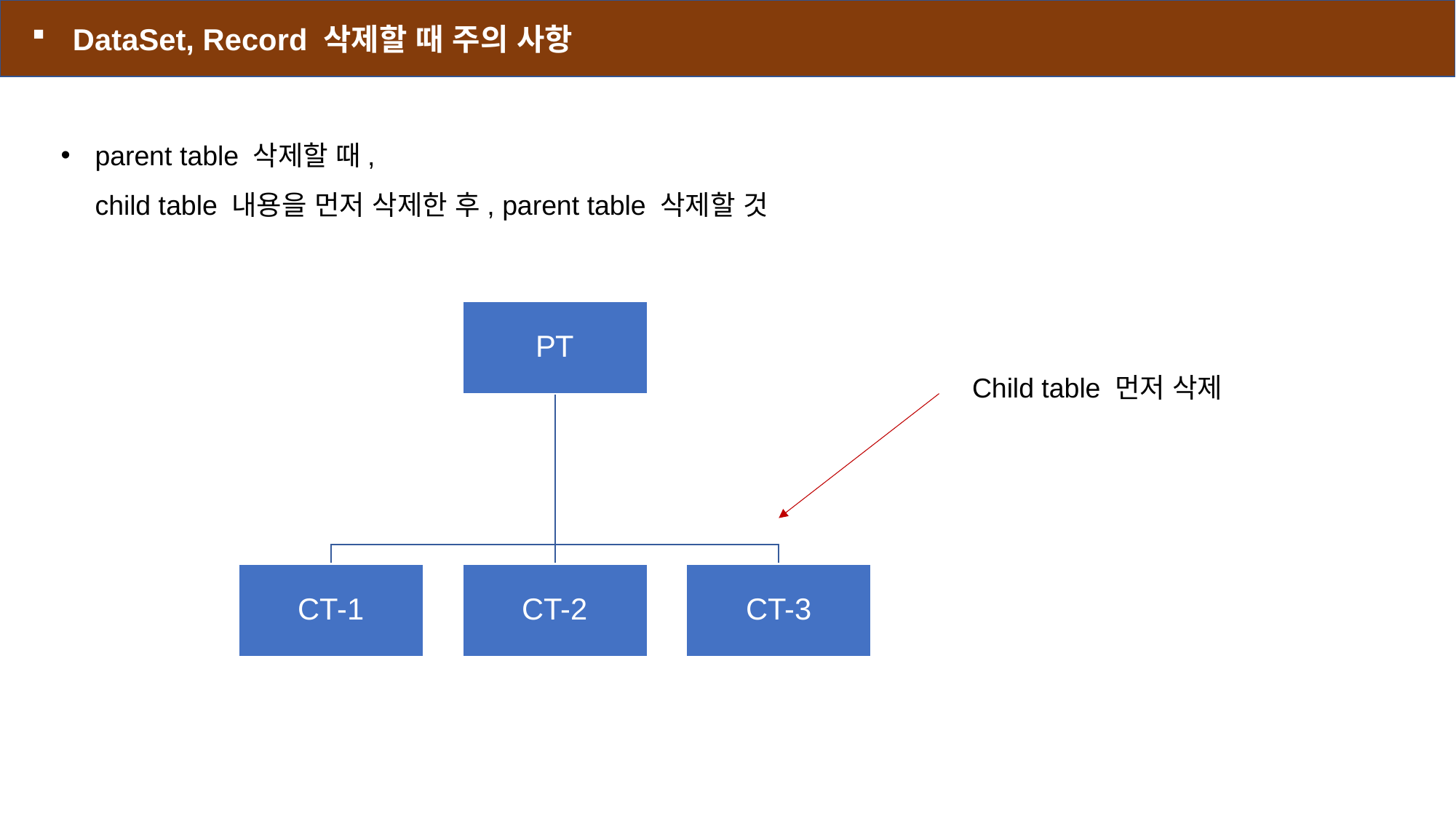

DataSet, Record 삭제할 때 주의 사항
parent table 삭제할 때,
child table 내용을 먼저 삭제한 후, parent table 삭제할 것
PT
Child table 먼저 삭제

CT-1
CT-2
CT-3